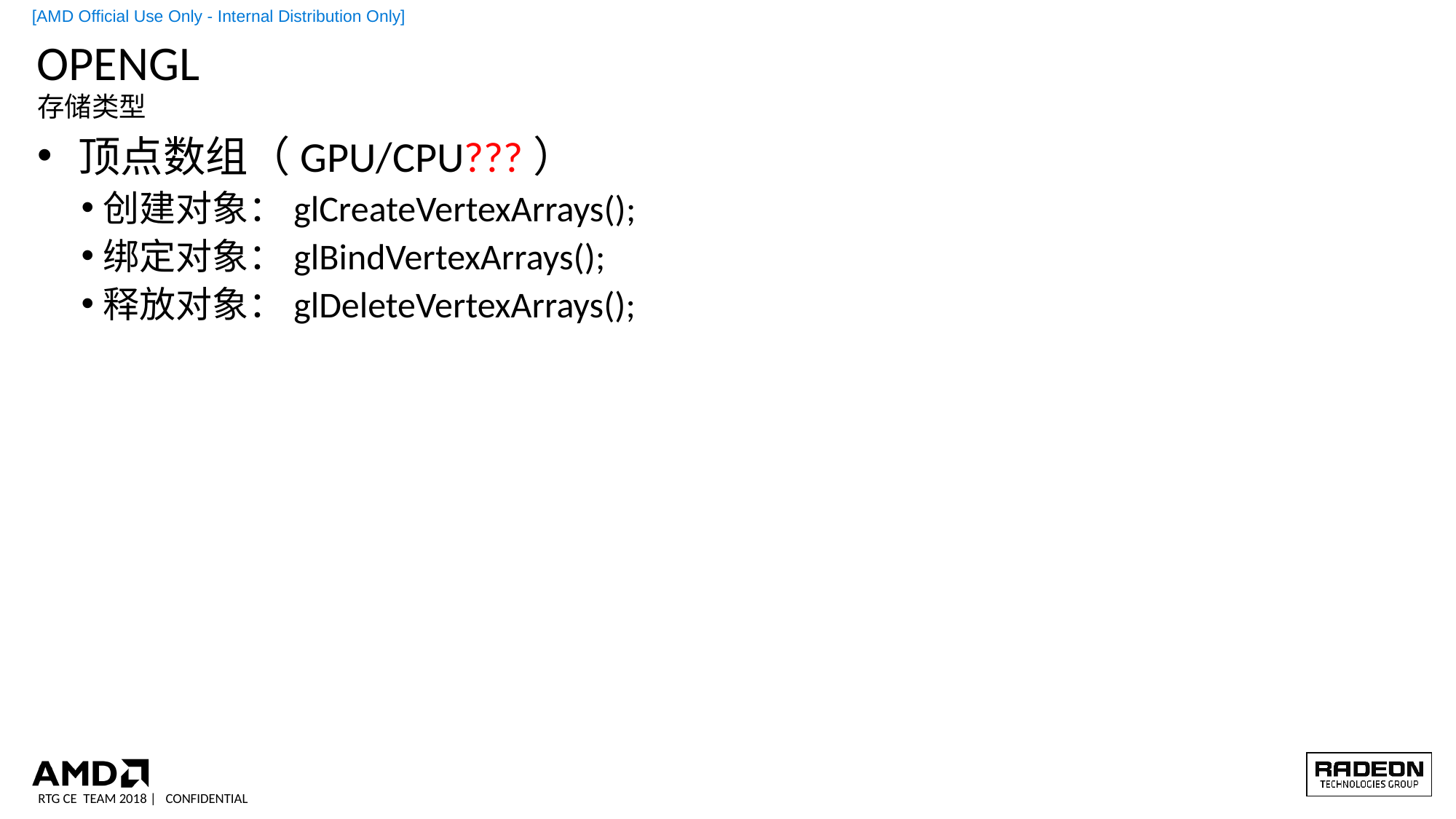

# opengl
存储类型
顶点数组（GPU/CPU???）
创建对象：glCreateVertexArrays();
绑定对象：glBindVertexArrays();
释放对象：glDeleteVertexArrays();